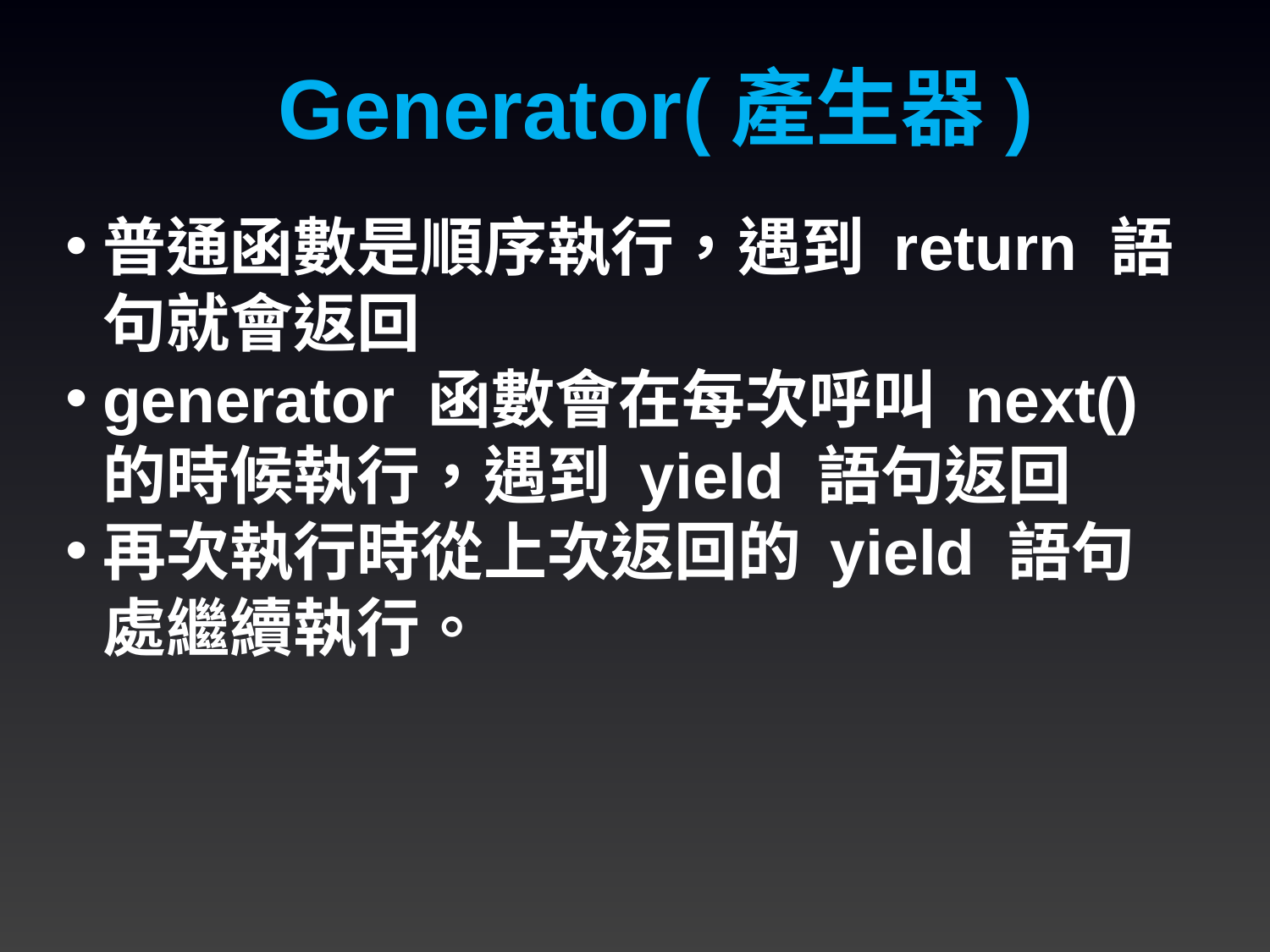

Generator(產生器)
普通函數是順序執行，遇到 return 語句就會返回
generator 函數會在每次呼叫 next() 的時候執行，遇到 yield 語句返回
再次執行時從上次返回的 yield 語句處繼續執行。